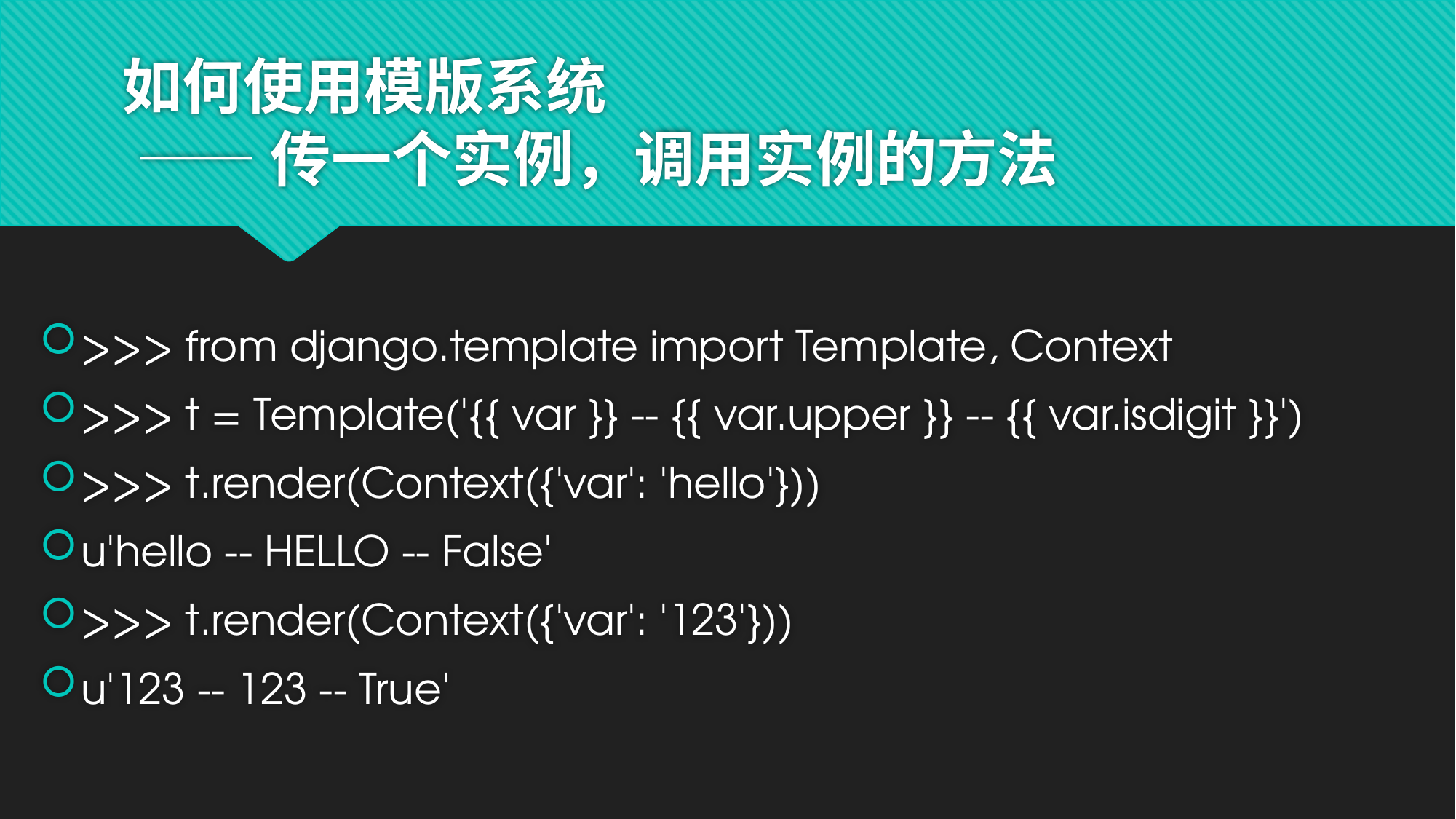

# 如何使用模版系统 —— 传一个实例，调用实例的方法
>>> from django.template import Template, Context
>>> t = Template('{{ var }} -- {{ var.upper }} -- {{ var.isdigit }}')
>>> t.render(Context({'var': 'hello'}))
u'hello -- HELLO -- False'
>>> t.render(Context({'var': '123'}))
u'123 -- 123 -- True'